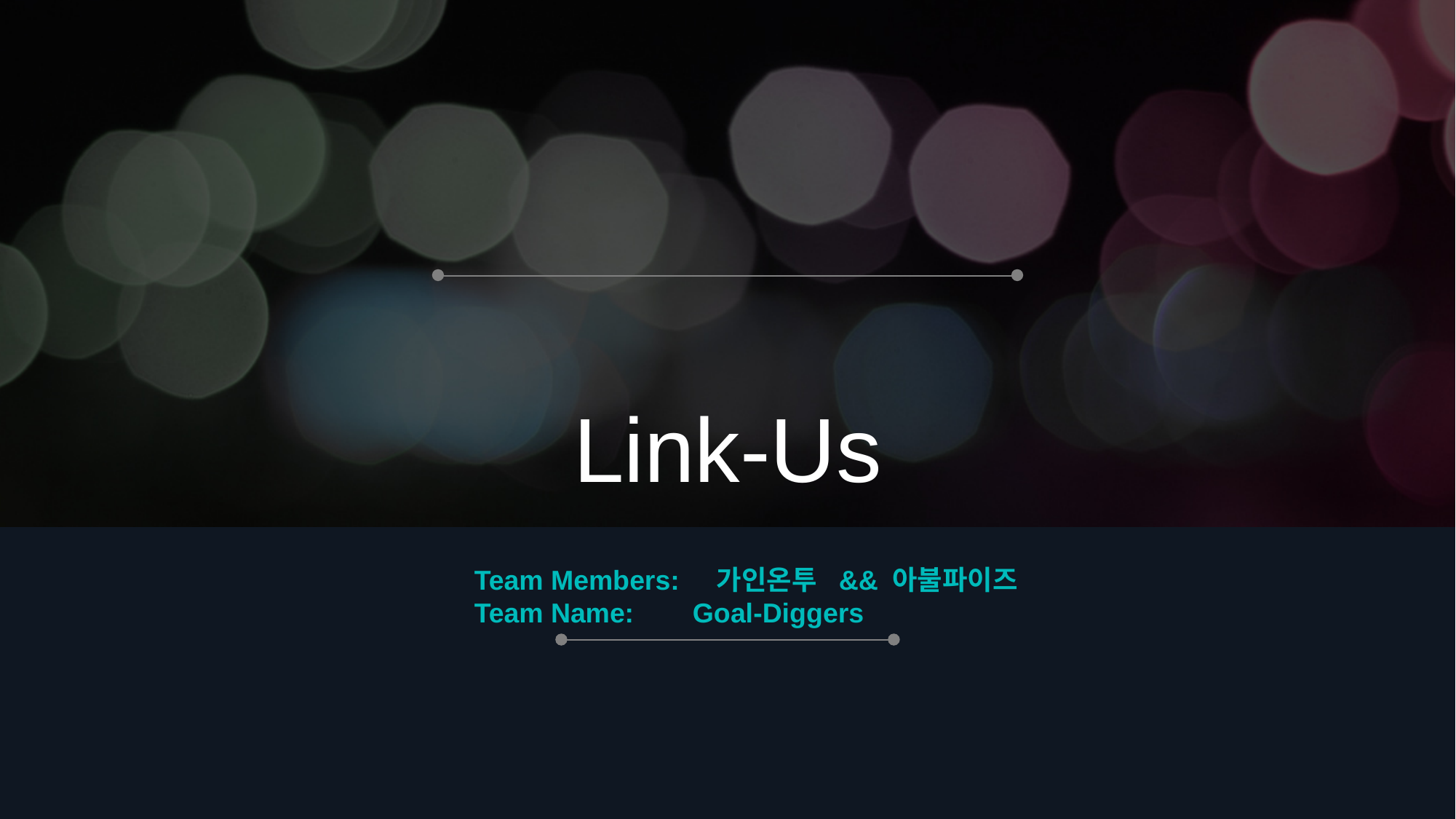

# Link-Us
Team Members:    가인온투  && 아불파이즈
Team Name:       	Goal-Diggers